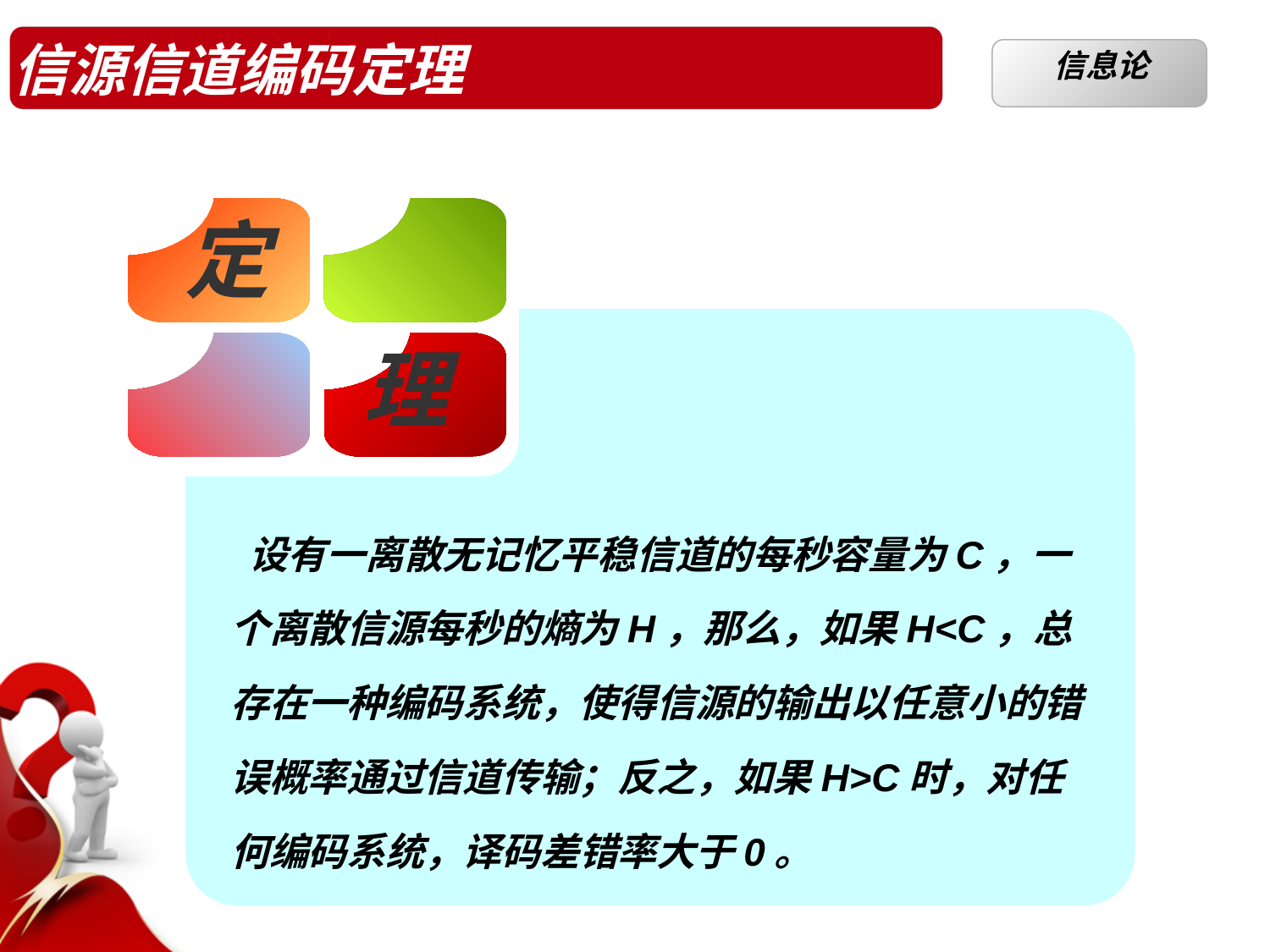

§2.1 自信息和互信息
信源信道编码定理
§2.1.1 条件自信息

信息论

定
理

 设有一离散无记忆平稳信道的每秒容量为C，一个离散信源每秒的熵为H，那么，如果H<C，总存在一种编码系统，使得信源的输出以任意小的错误概率通过信道传输；反之，如果H>C时，对任何编码系统，译码差错率大于0。